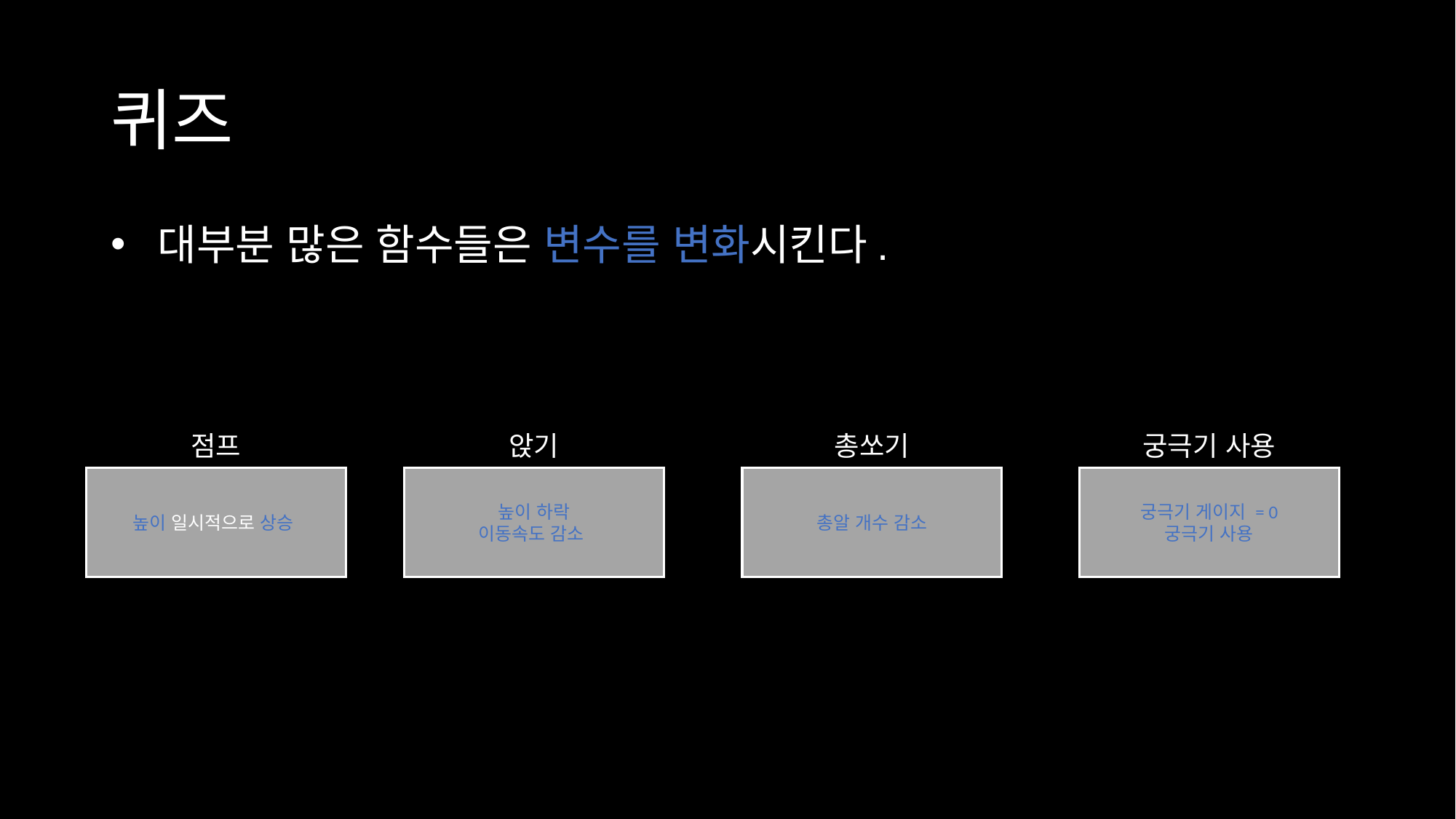

# 퀴즈
 대부분 많은 함수들은 변수를 변화시킨다.
점프
앉기
총쏘기
궁극기 사용
높이 일시적으로 상승
높이 하락
이동속도 감소
총알 개수 감소
궁극기 게이지 = 0
궁극기 사용